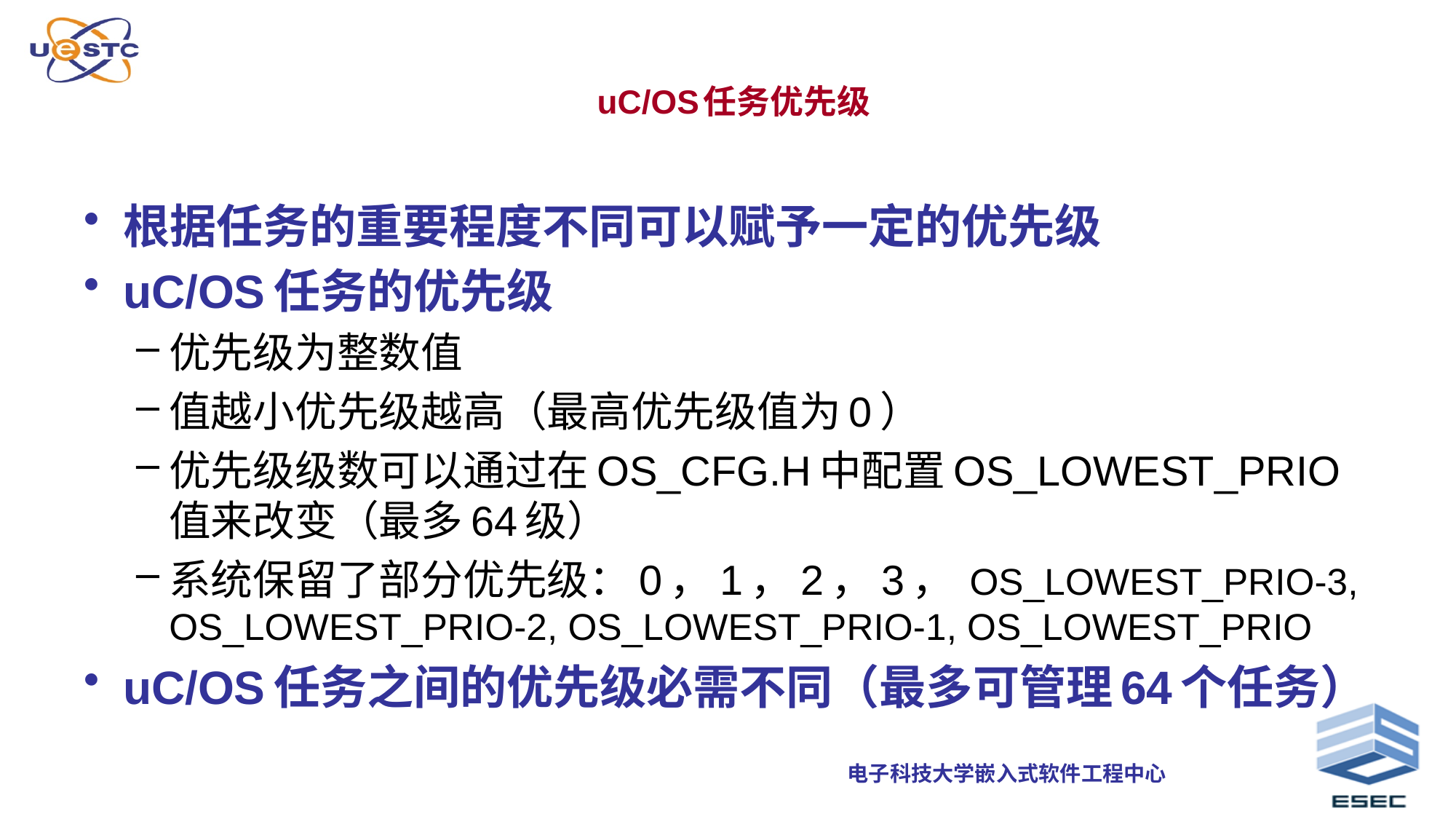

# uC/OS任务优先级
根据任务的重要程度不同可以赋予一定的优先级
uC/OS任务的优先级
优先级为整数值
值越小优先级越高（最高优先级值为0）
优先级级数可以通过在OS_CFG.H中配置OS_LOWEST_PRIO值来改变（最多64级）
系统保留了部分优先级：0，1，2，3， OS_LOWEST_PRIO-3, OS_LOWEST_PRIO-2, OS_LOWEST_PRIO-1, OS_LOWEST_PRIO
uC/OS任务之间的优先级必需不同（最多可管理64个任务）